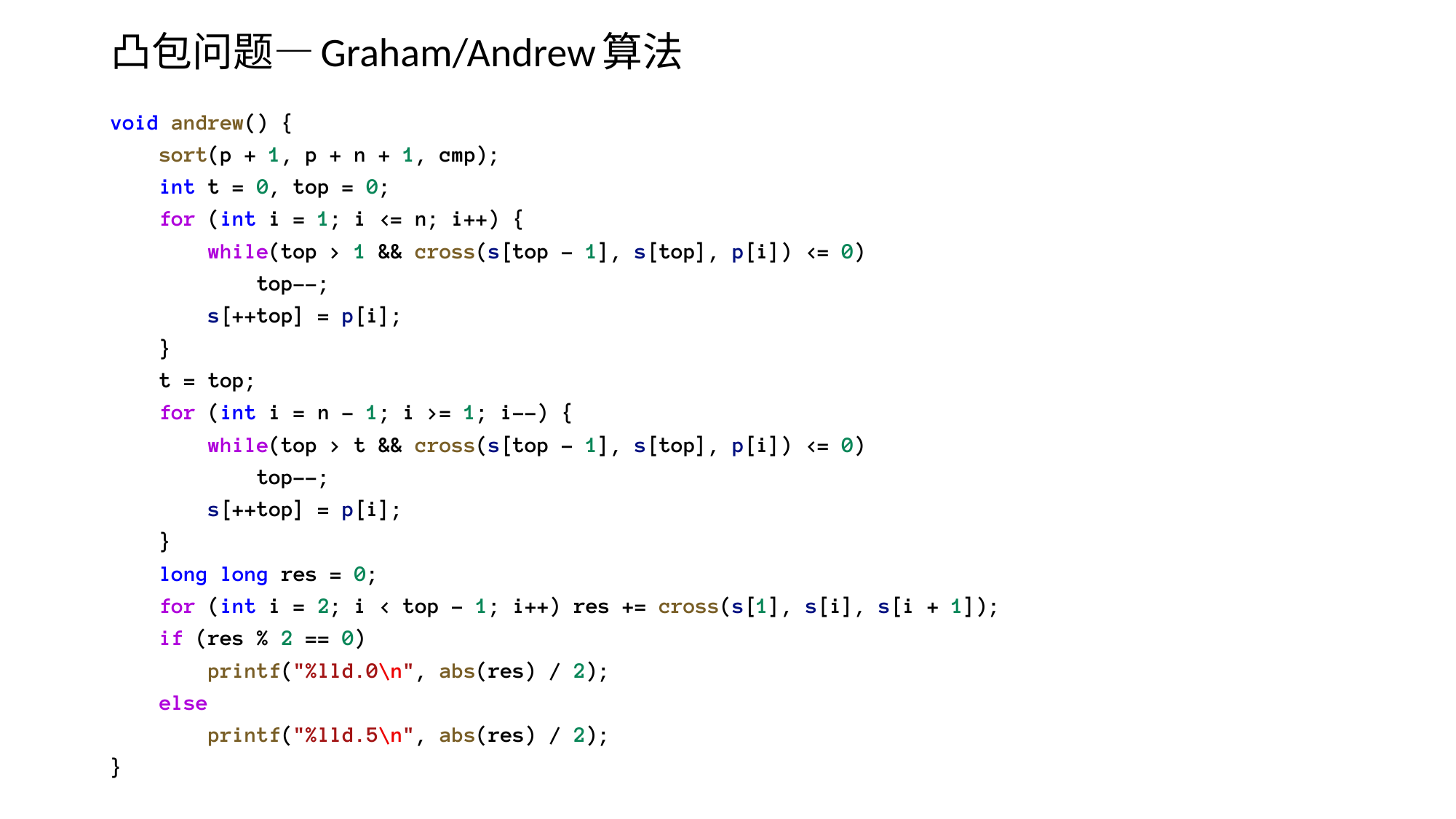

# 凸包问题—Graham/Andrew算法
void andrew() {
    sort(p + 1, p + n + 1, cmp);
    int t = 0, top = 0;
    for (int i = 1; i <= n; i++) {
        while(top > 1 && cross(s[top - 1], s[top], p[i]) <= 0)
            top--;
        s[++top] = p[i];
    }
    t = top;
    for (int i = n - 1; i >= 1; i--) {
        while(top > t && cross(s[top - 1], s[top], p[i]) <= 0)
            top--;
        s[++top] = p[i];
    }
    long long res = 0;
    for (int i = 2; i < top - 1; i++) res += cross(s[1], s[i], s[i + 1]);
    if (res % 2 == 0)
        printf("%lld.0\n", abs(res) / 2);
    else
        printf("%lld.5\n", abs(res) / 2);
}